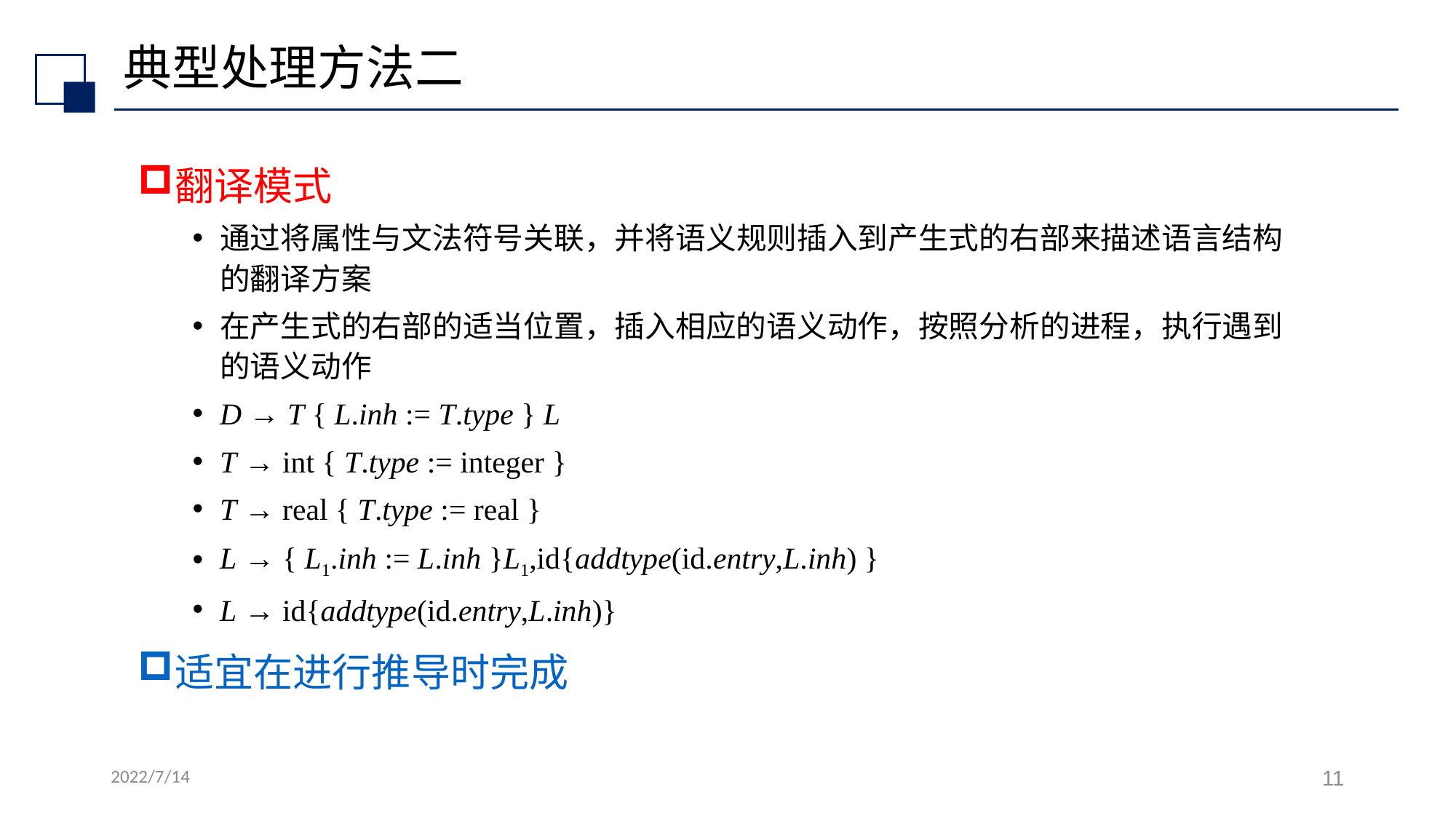

# 典型处理方法二
翻译模式
通过将属性与文法符号关联，并将语义规则插入到产生式的右部来描述语言结构的翻译方案
在产生式的右部的适当位置，插入相应的语义动作，按照分析的进程，执行遇到的语义动作
D → T { L.inh := T.type } L
T → int { T.type := integer }
T → real { T.type := real }
L → { L1.inh := L.inh }L1,id{addtype(id.entry,L.inh) }
L → id{addtype(id.entry,L.inh)}
适宜在进行推导时完成
2022/7/14
11